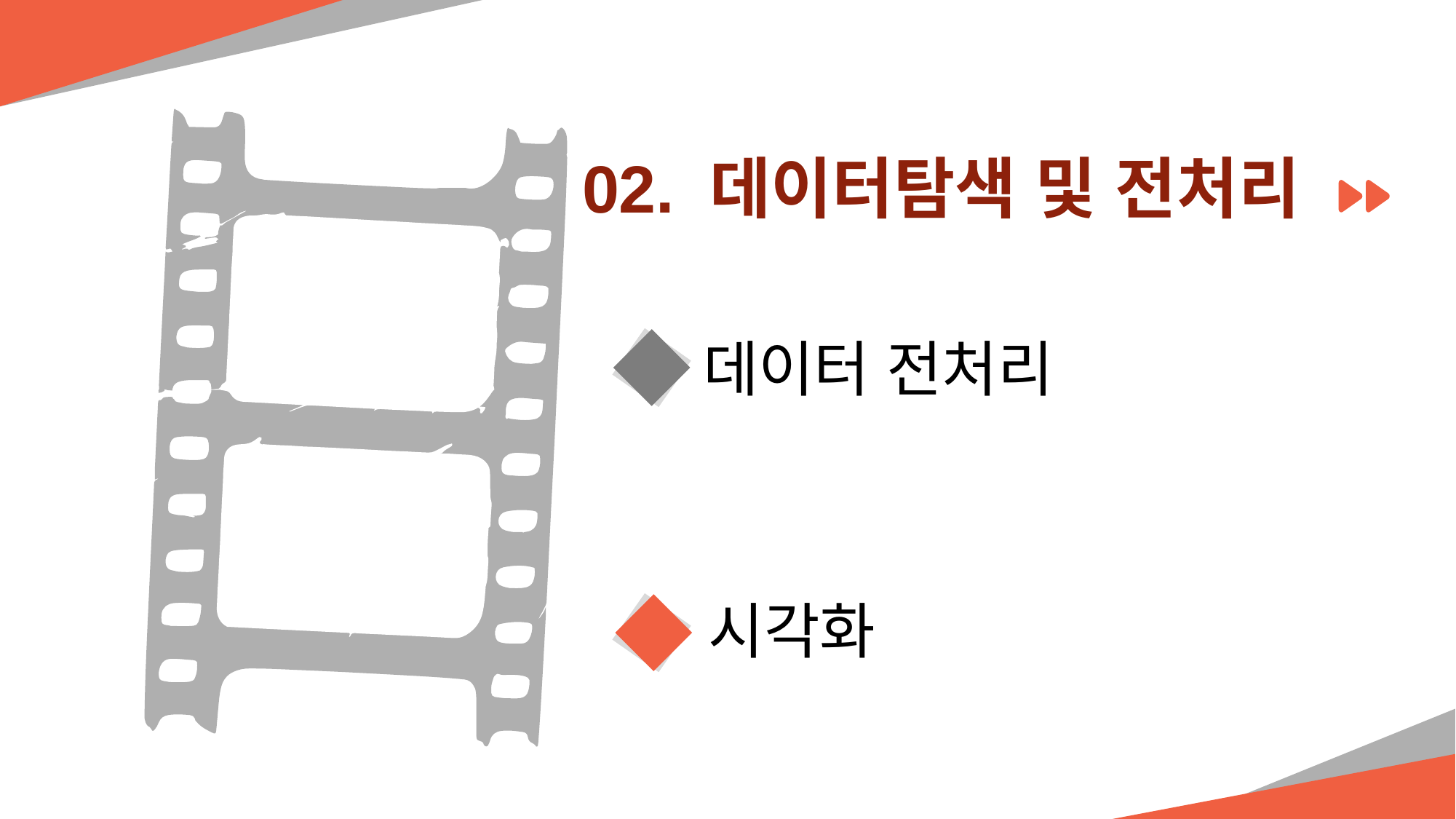

02. 데이터탐색 및 전처리

데이터 전처리

시각화